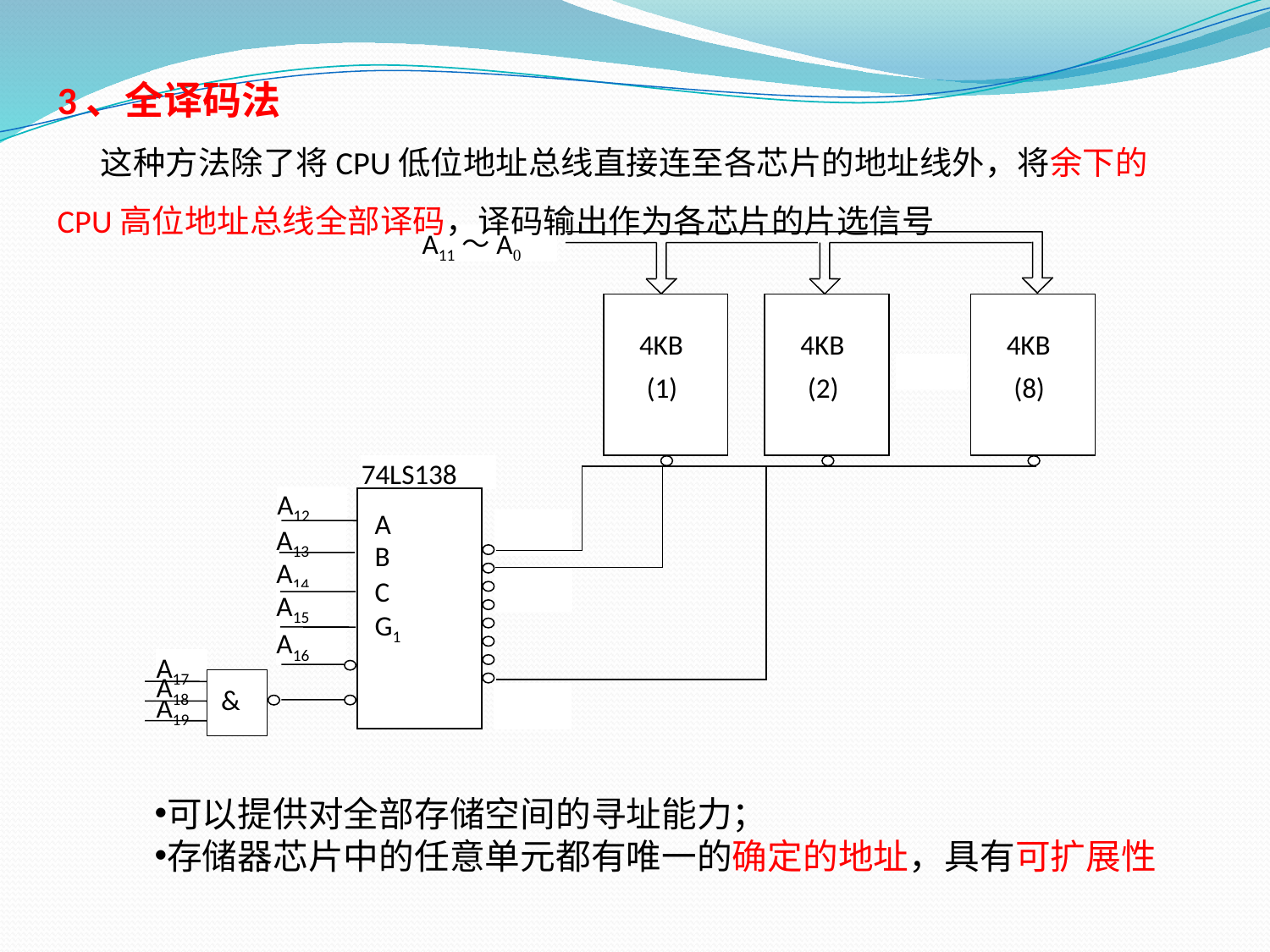

3、全译码法
     这种方法除了将CPU低位地址总线直接连至各芯片的地址线外，将余下的CPU高位地址总线全部译码，译码输出作为各芯片的片选信号
A11～A0

4KB

(1)

4KB

(2)

4KB

(8)

74LS138

A12

A

B

C

G1

A17

A18

&
A19

A13

A14

A15

A16

可以提供对全部存储空间的寻址能力；
存储器芯片中的任意单元都有唯一的确定的地址，具有可扩展性